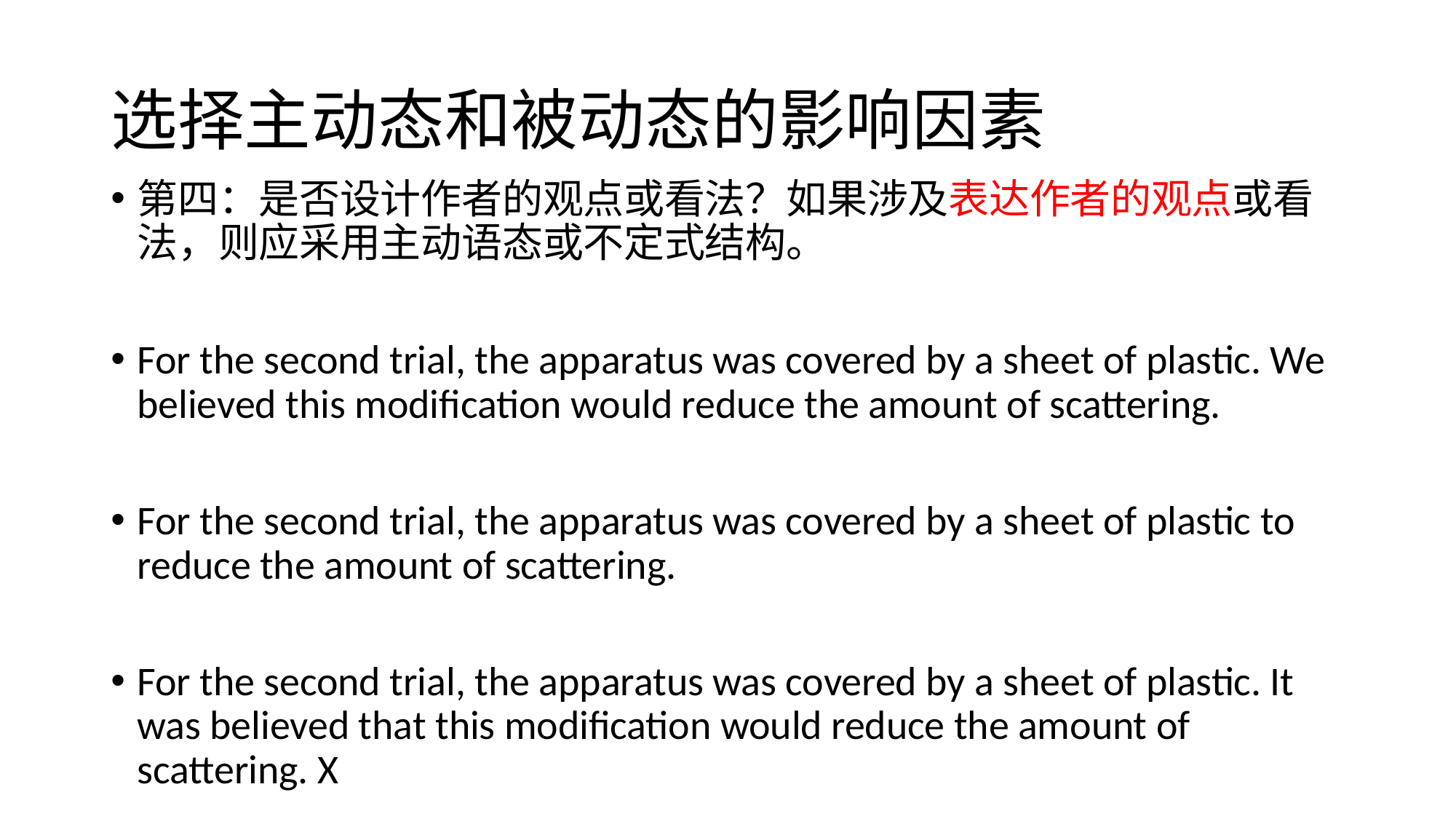

# 选择主动态和被动态的影响因素
第四：是否设计作者的观点或看法？如果涉及表达作者的观点或看法，则应采用主动语态或不定式结构。

For the second trial, the apparatus was covered by a sheet of plastic. We believed this modification would reduce the amount of scattering.

For the second trial, the apparatus was covered by a sheet of plastic to reduce the amount of scattering.

For the second trial, the apparatus was covered by a sheet of plastic. It was believed that this modification would reduce the amount of scattering. X